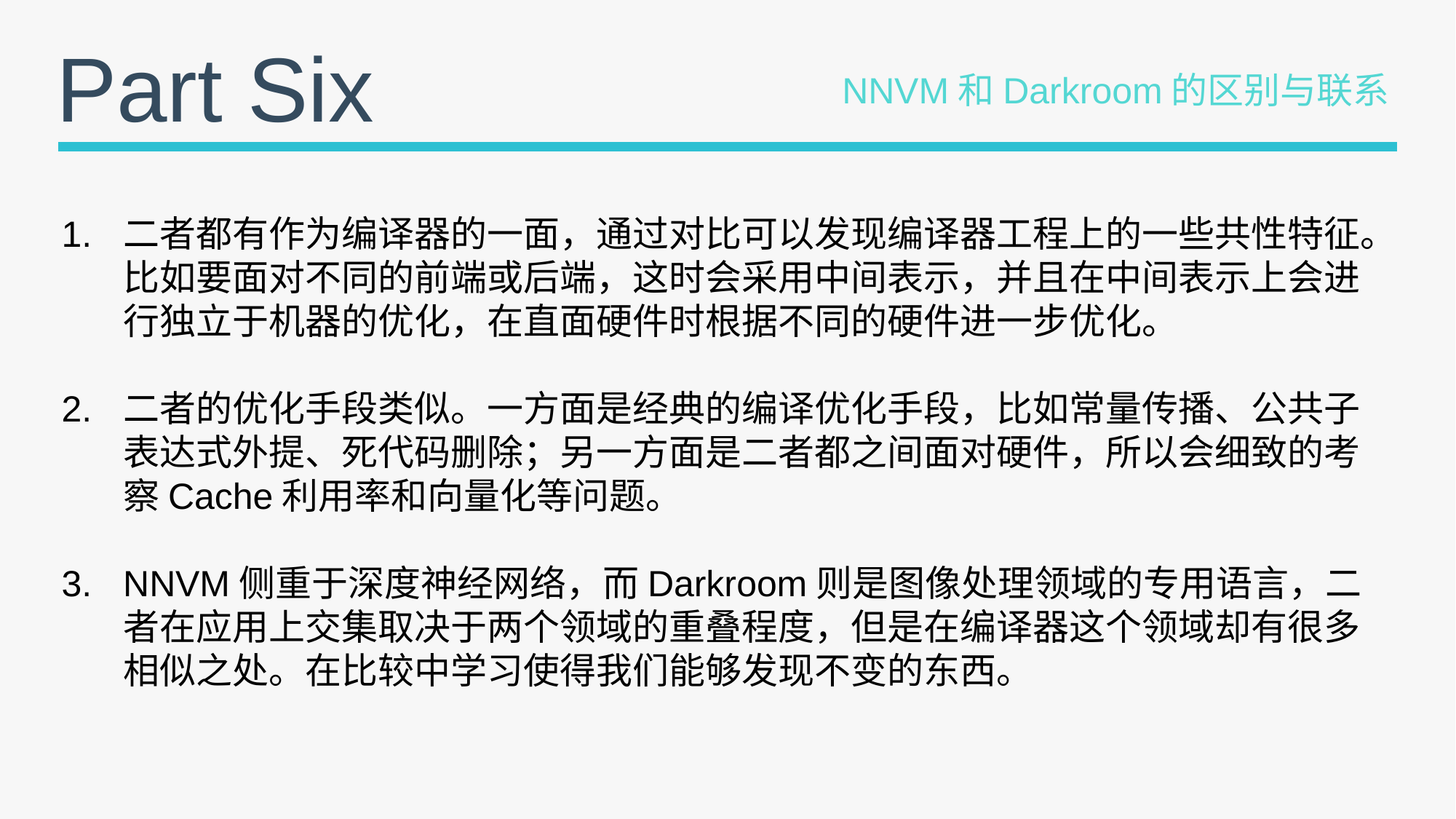

Part Six
NNVM和Darkroom的区别与联系
二者都有作为编译器的一面，通过对比可以发现编译器工程上的一些共性特征。比如要面对不同的前端或后端，这时会采用中间表示，并且在中间表示上会进行独立于机器的优化，在直面硬件时根据不同的硬件进一步优化。

二者的优化手段类似。一方面是经典的编译优化手段，比如常量传播、公共子表达式外提、死代码删除；另一方面是二者都之间面对硬件，所以会细致的考察Cache利用率和向量化等问题。

NNVM侧重于深度神经网络，而Darkroom则是图像处理领域的专用语言，二者在应用上交集取决于两个领域的重叠程度，但是在编译器这个领域却有很多相似之处。在比较中学习使得我们能够发现不变的东西。